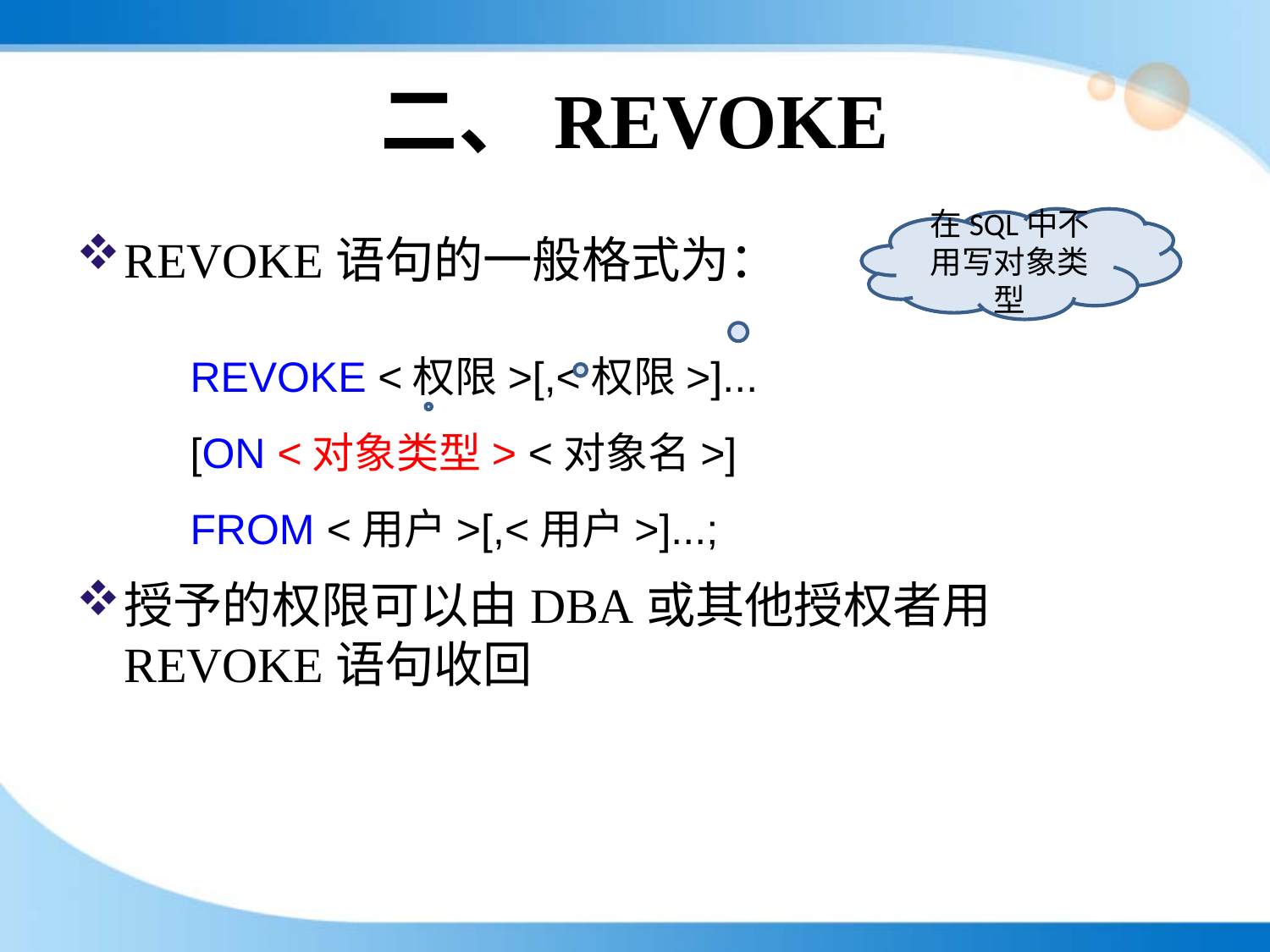

# 二、REVOKE
在SQL中不用写对象类型
REVOKE语句的一般格式为：

授予的权限可以由DBA或其他授权者用REVOKE语句收回

REVOKE <权限>[,<权限>]...
[ON <对象类型> <对象名>]
FROM <用户>[,<用户>]...;